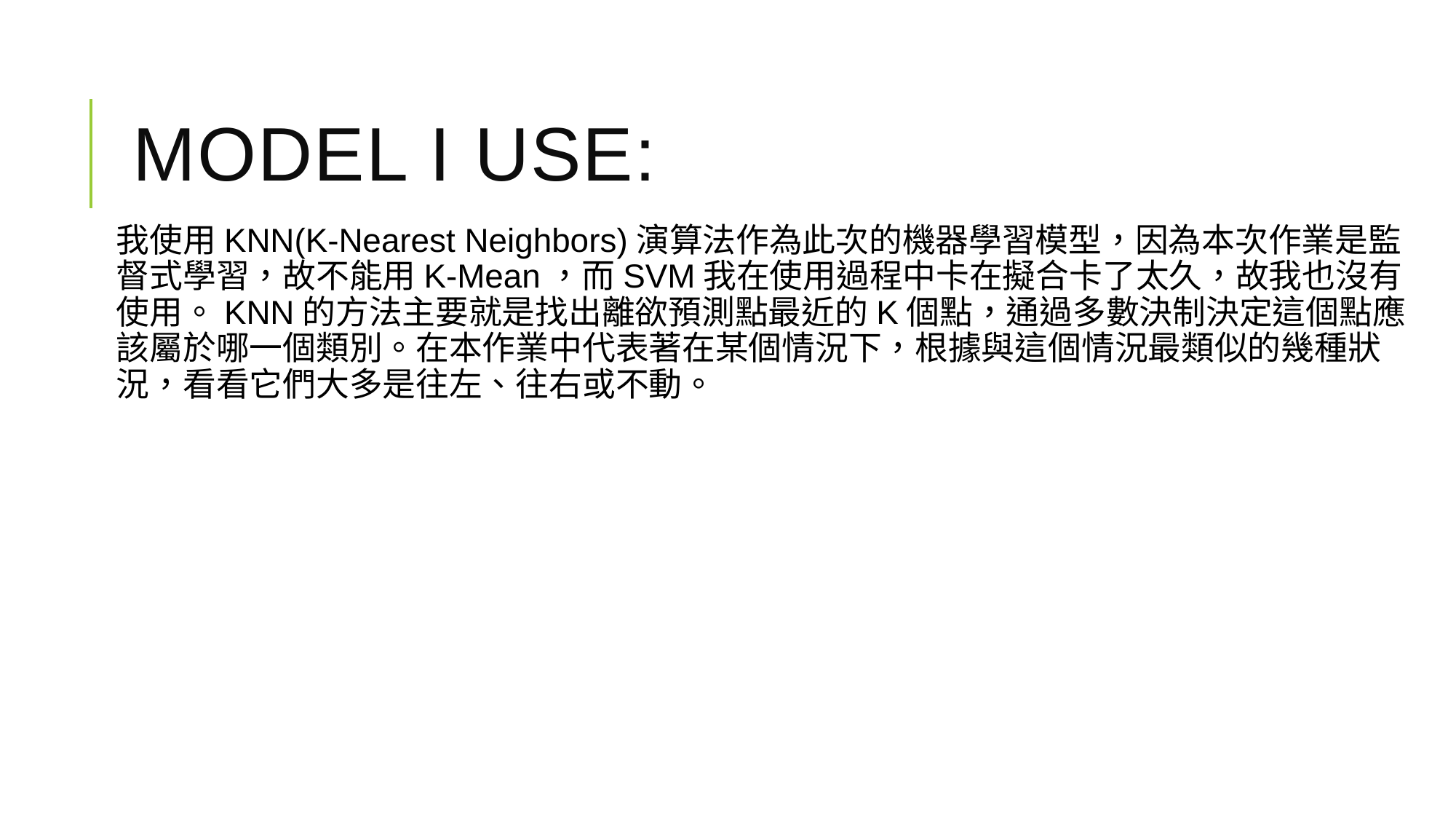

# Model I Use:
我使用KNN(K-Nearest Neighbors)演算法作為此次的機器學習模型，因為本次作業是監督式學習，故不能用K-Mean，而SVM我在使用過程中卡在擬合卡了太久，故我也沒有使用。KNN的方法主要就是找出離欲預測點最近的K個點，通過多數決制決定這個點應該屬於哪一個類別。在本作業中代表著在某個情況下，根據與這個情況最類似的幾種狀況，看看它們大多是往左、往右或不動。